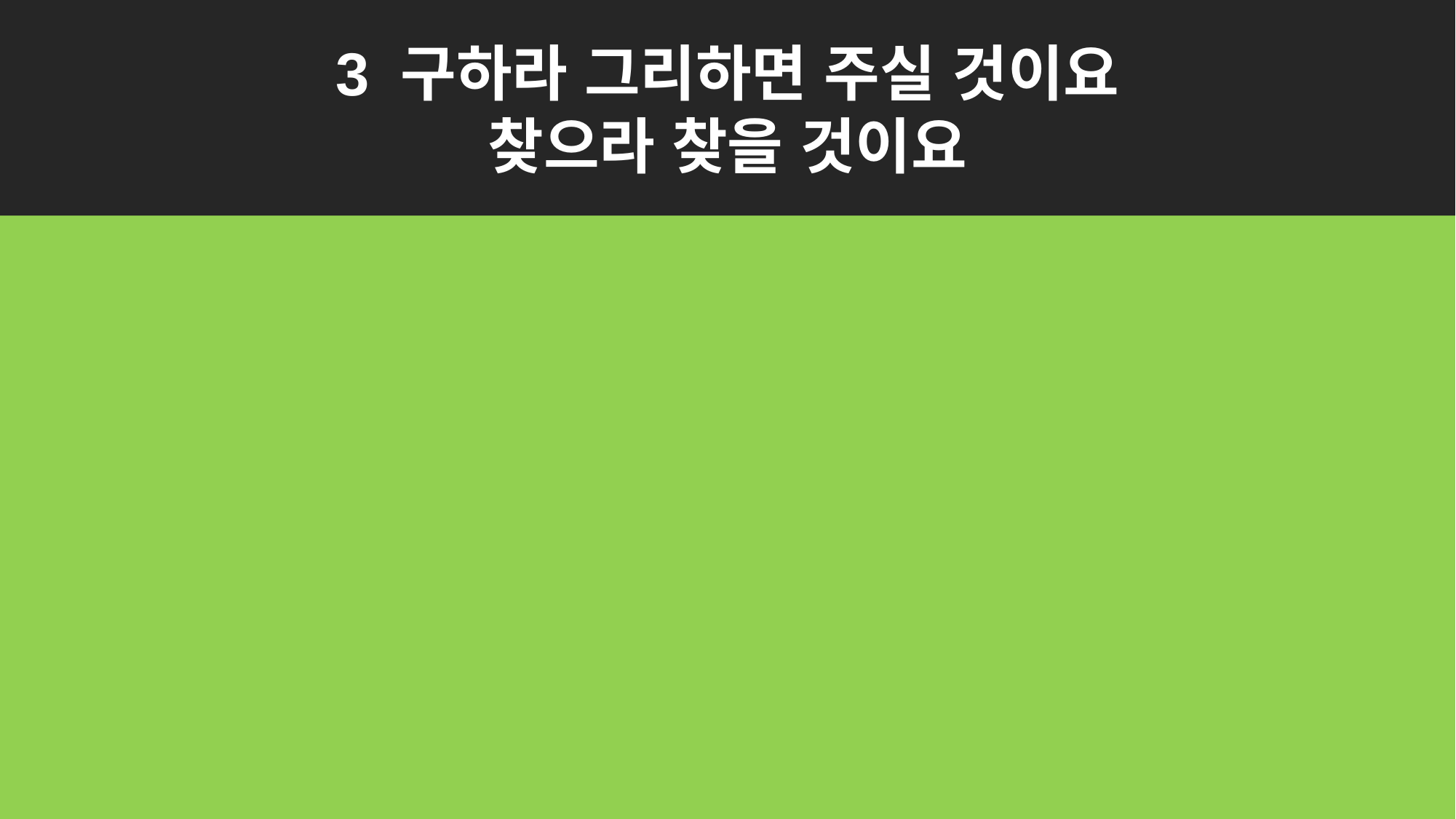

3 구하라 그리하면 주실 것이요
찾으라 찾을 것이요